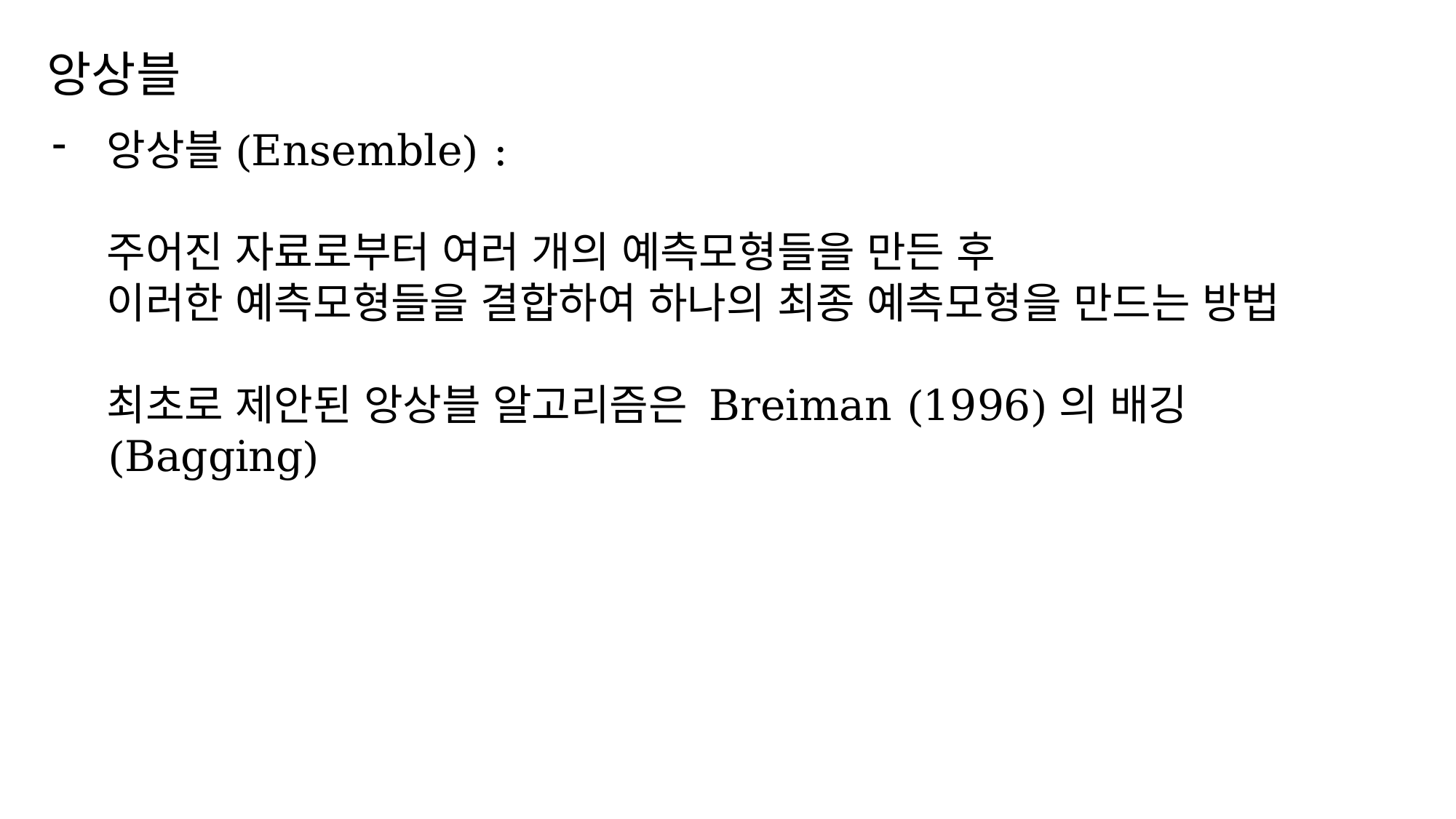

앙상블
앙상블(Ensemble) :
주어진 자료로부터 여러 개의 예측모형들을 만든 후
이러한 예측모형들을 결합하여 하나의 최종 예측모형을 만드는 방법
최초로 제안된 앙상블 알고리즘은 Breiman (1996)의 배깅(Bagging)